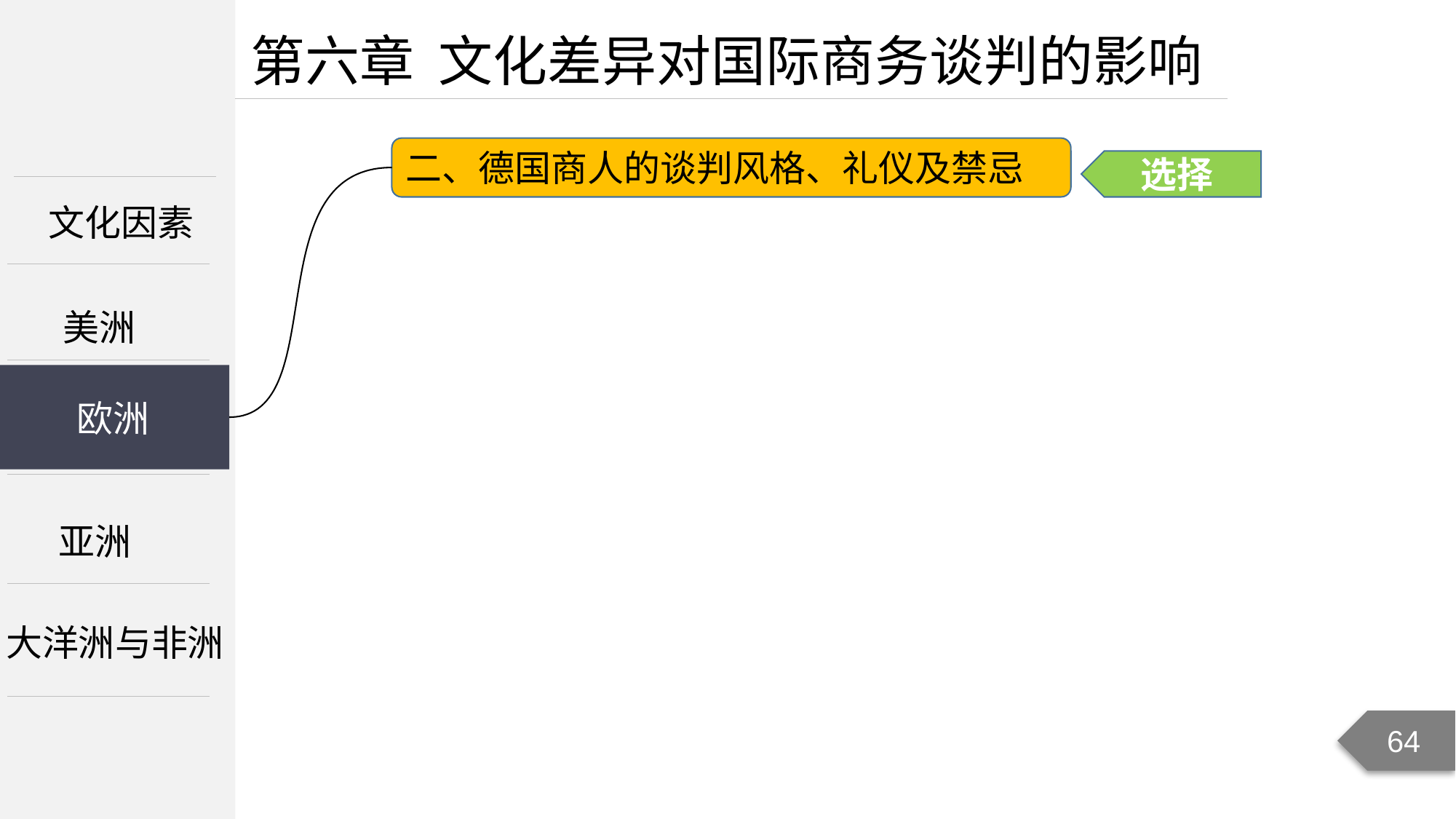

第六章  文化差异对国际商务谈判的影响
二、德国商人的谈判风格、礼仪及禁忌
选择
文化因素
美洲
欧洲
欧洲
亚洲
大洋洲与非洲
64